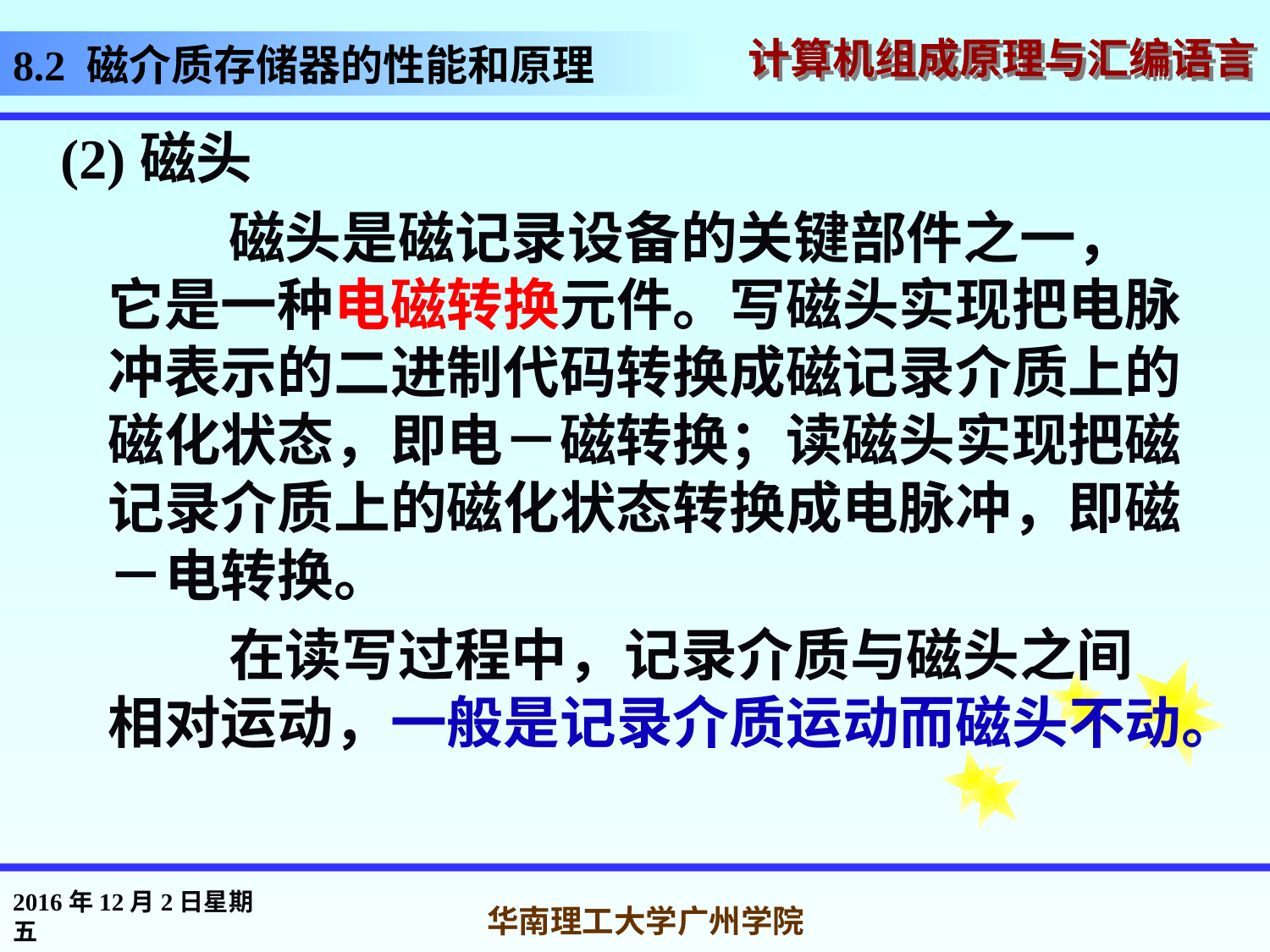

# 8.2 磁介质存储器的性能和原理
(2)磁头
            磁头是磁记录设备的关键部件之一，它是一种电磁转换元件。写磁头实现把电脉冲表示的二进制代码转换成磁记录介质上的磁化状态，即电－磁转换；读磁头实现把磁记录介质上的磁化状态转换成电脉冲，即磁－电转换。
            在读写过程中，记录介质与磁头之间相对运动，一般是记录介质运动而磁头不动。
2016年12月2日星期五
华南理工大学广州学院